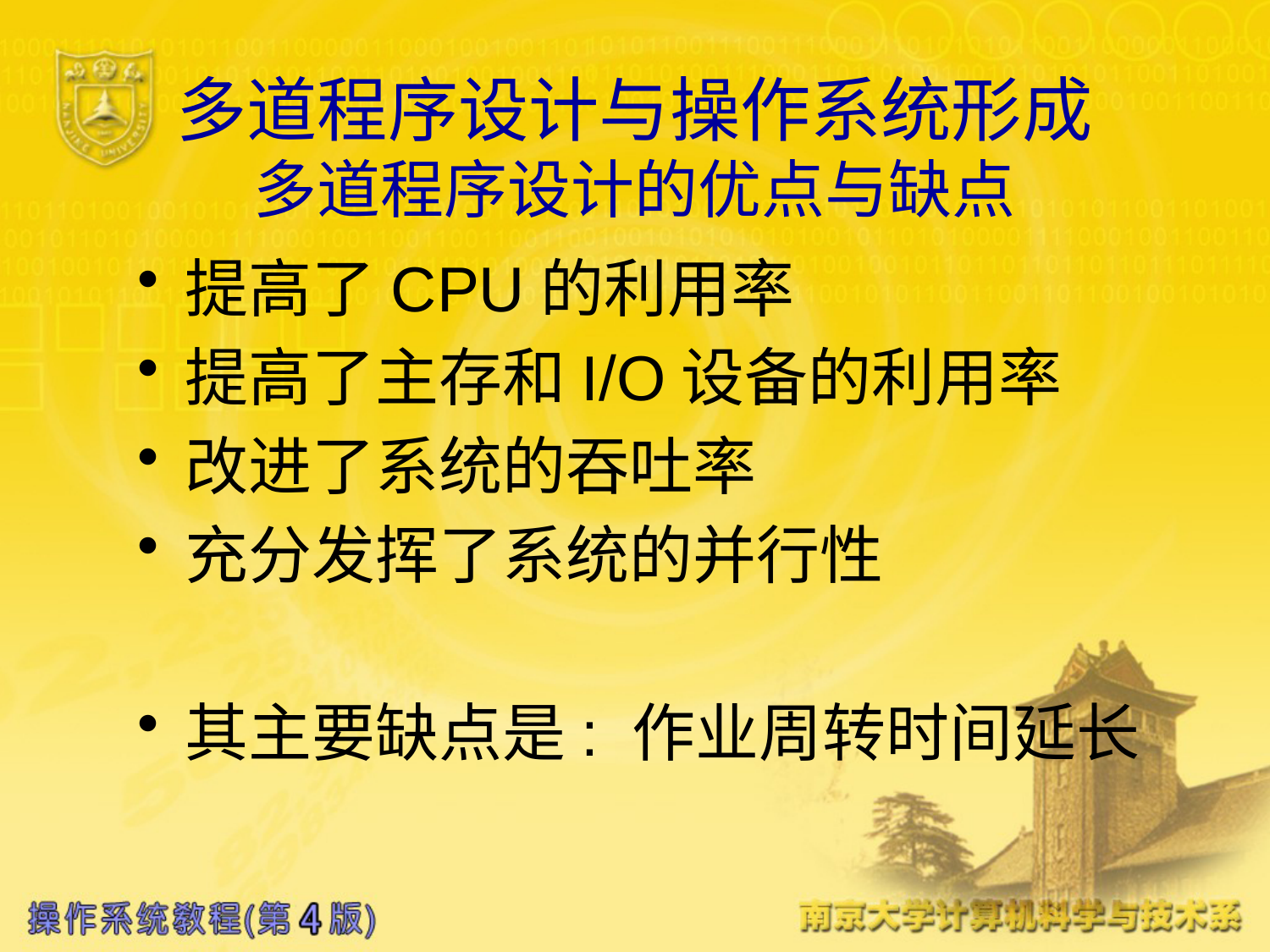

# 多道程序设计与操作系统形成 多道程序设计的优点与缺点
提高了CPU的利用率
提高了主存和I/O设备的利用率
改进了系统的吞吐率
充分发挥了系统的并行性

其主要缺点是: 作业周转时间延长